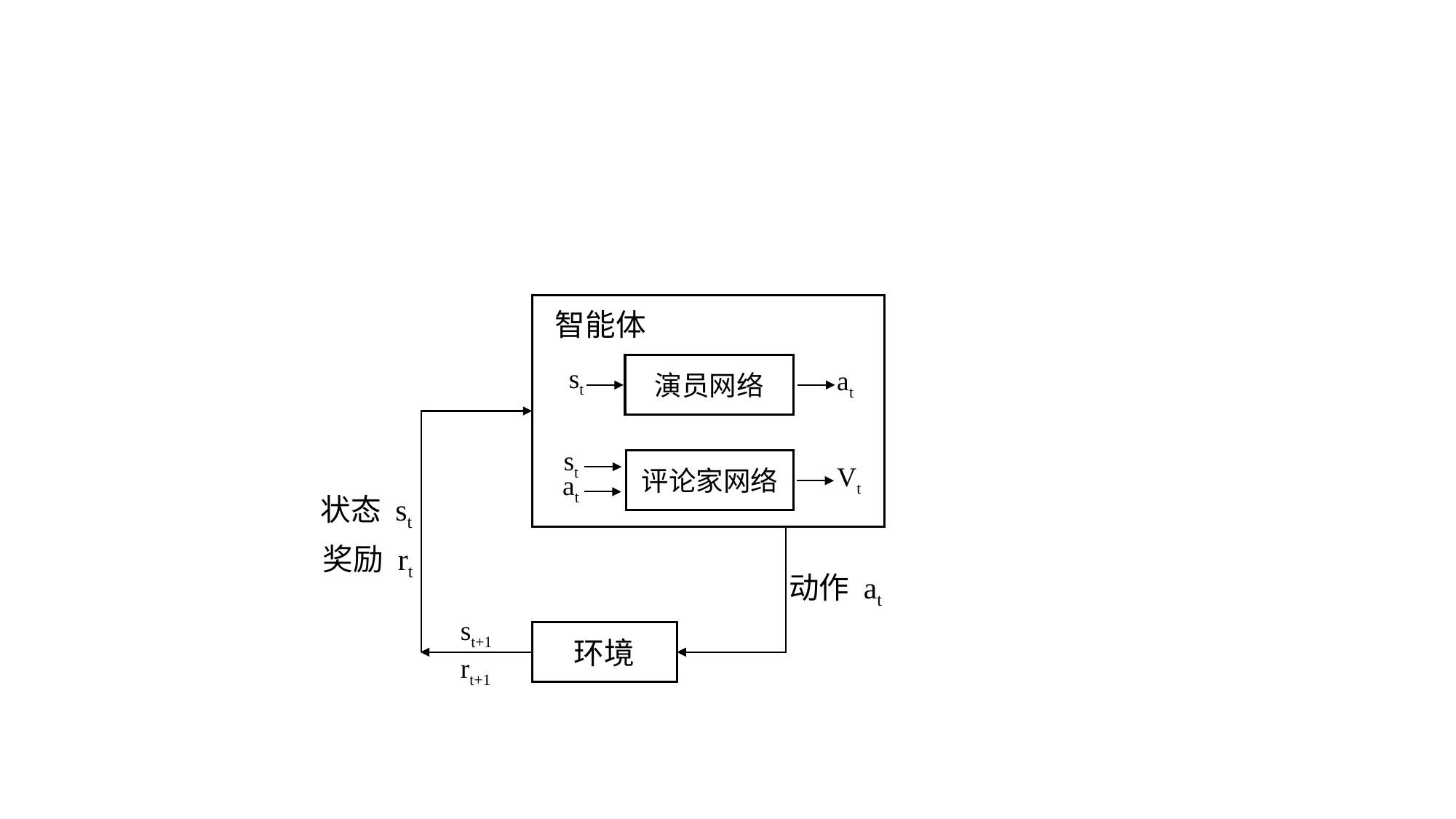

智能体

演员网络
st
at
st

评论家网络
Vt
at
状态 st
奖励 rt
动作 at
st+1

环境
rt+1